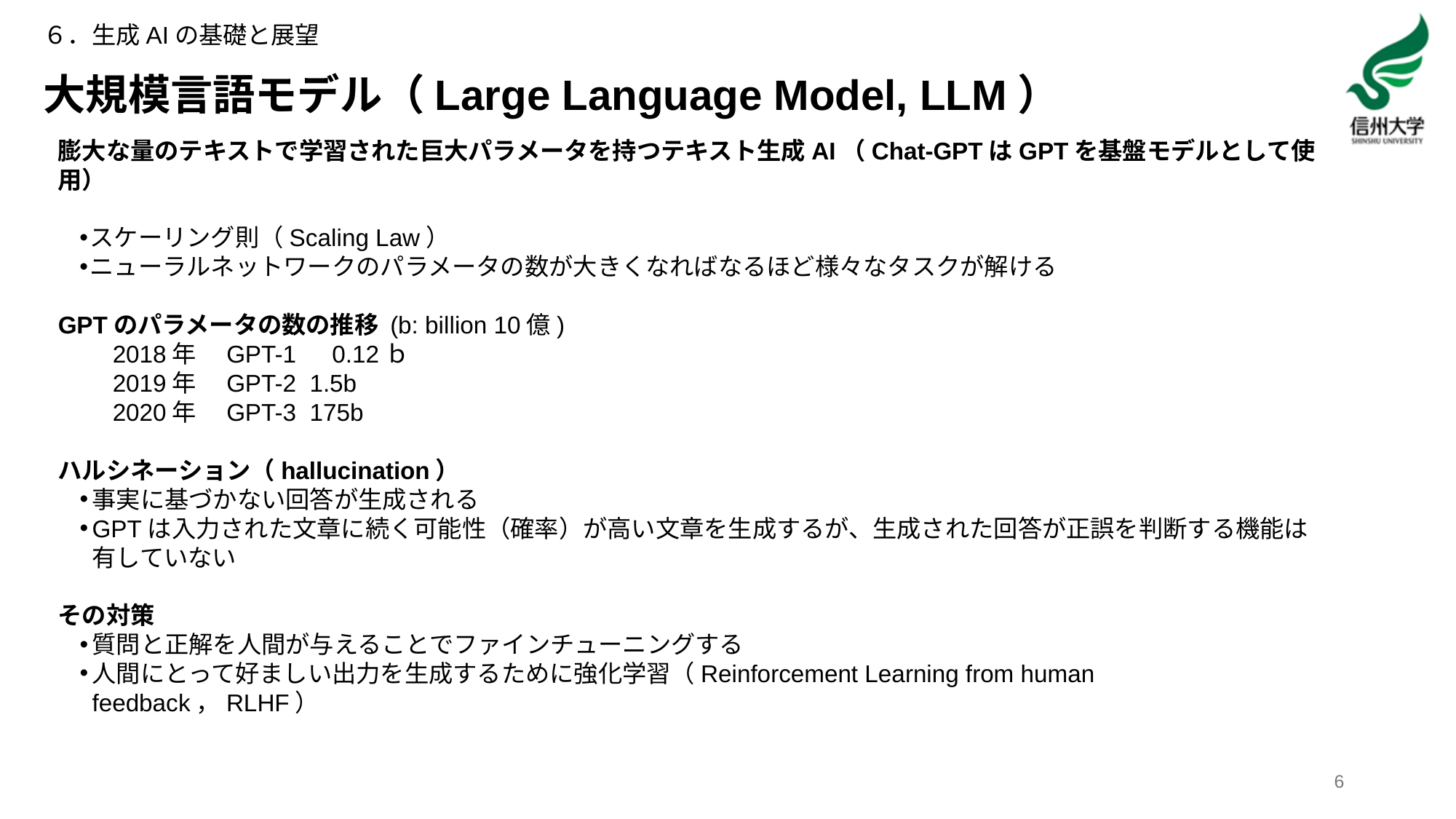

６．生成AIの基礎と展望
# 大規模言語モデル（Large Language Model, LLM）
膨大な量のテキストで学習された巨大パラメータを持つテキスト生成AI（Chat-GPTはGPTを基盤モデルとして使用）

スケーリング則（Scaling Law）
ニューラルネットワークのパラメータの数が大きくなればなるほど様々なタスクが解ける

GPTのパラメータの数の推移 (b: billion 10億)
2018年　GPT-1　0.12ｂ
2019年　GPT-2  1.5b
2020年　GPT-3  175b

ハルシネーション（hallucination）
事実に基づかない回答が生成される
GPTは入力された文章に続く可能性（確率）が高い文章を生成するが、生成された回答が正誤を判断する機能は有していない

その対策
質問と正解を人間が与えることでファインチューニングする
人間にとって好ましい出力を生成するために強化学習（Reinforcement Learning from human feedback，RLHF）

6